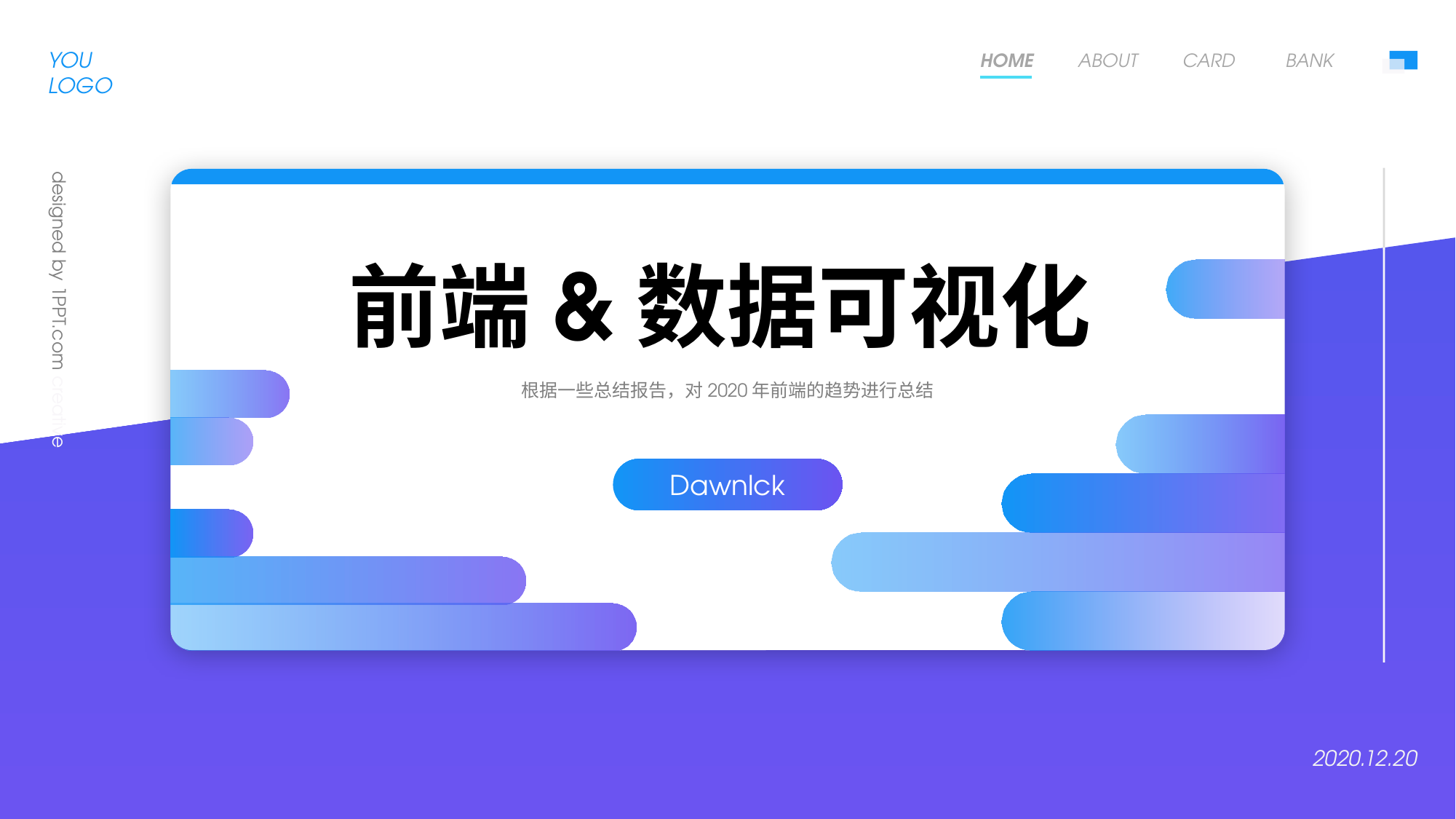

YOU LOGO
designed by 1PPT.com creative
BANK
HOME
ABOUT
CARD

前端&数据可视化

根据一些总结报告，对2020年前端的趋势进行总结

Dawnlck
2020.12.20